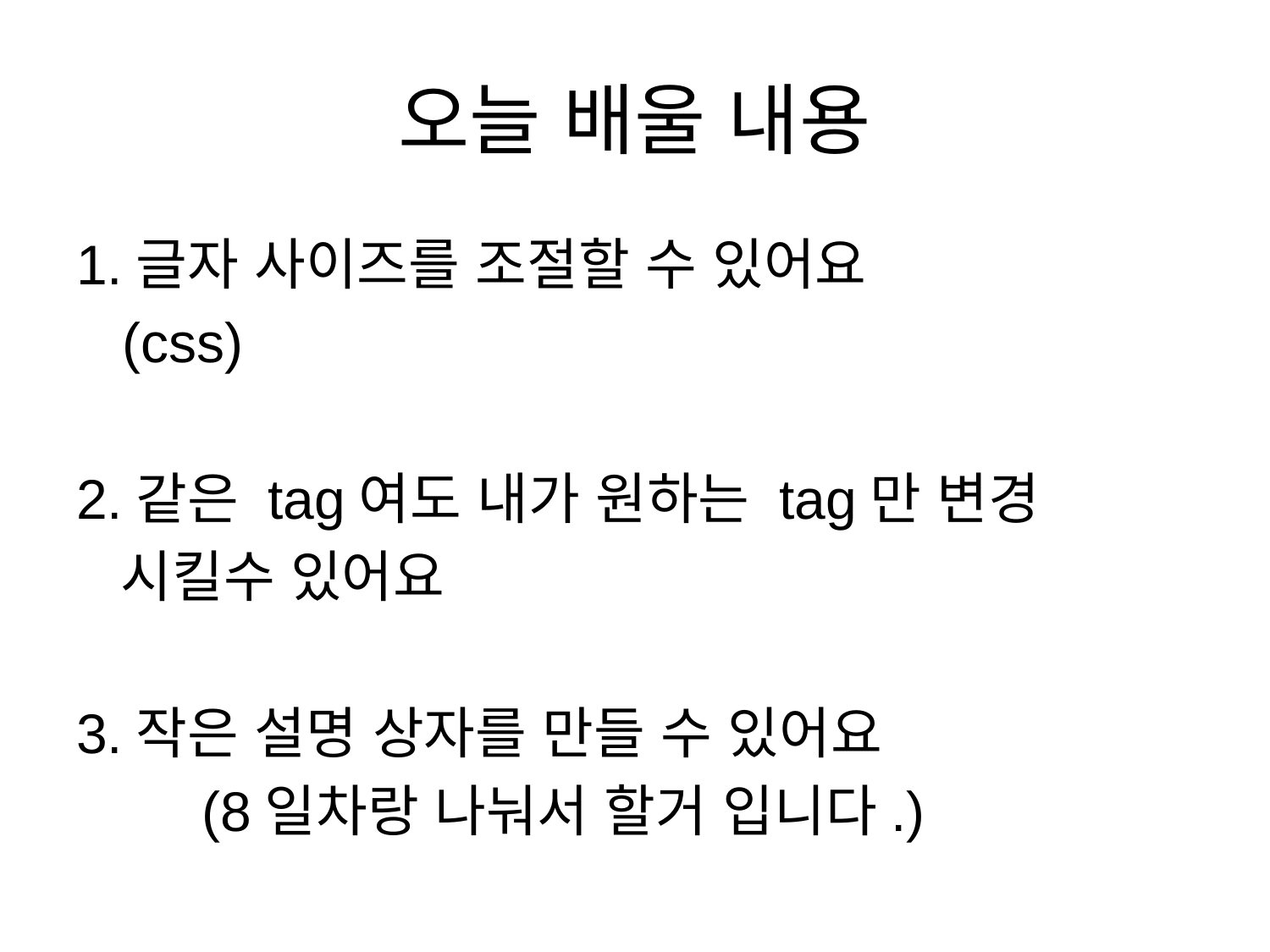

# 오늘 배울 내용
1.글자 사이즈를 조절할 수 있어요
   (css)

2.같은 tag여도 내가 원하는 tag만 변경
  시킬수 있어요

3.작은 설명 상자를 만들 수 있어요
	(8일차랑 나눠서 할거 입니다.)